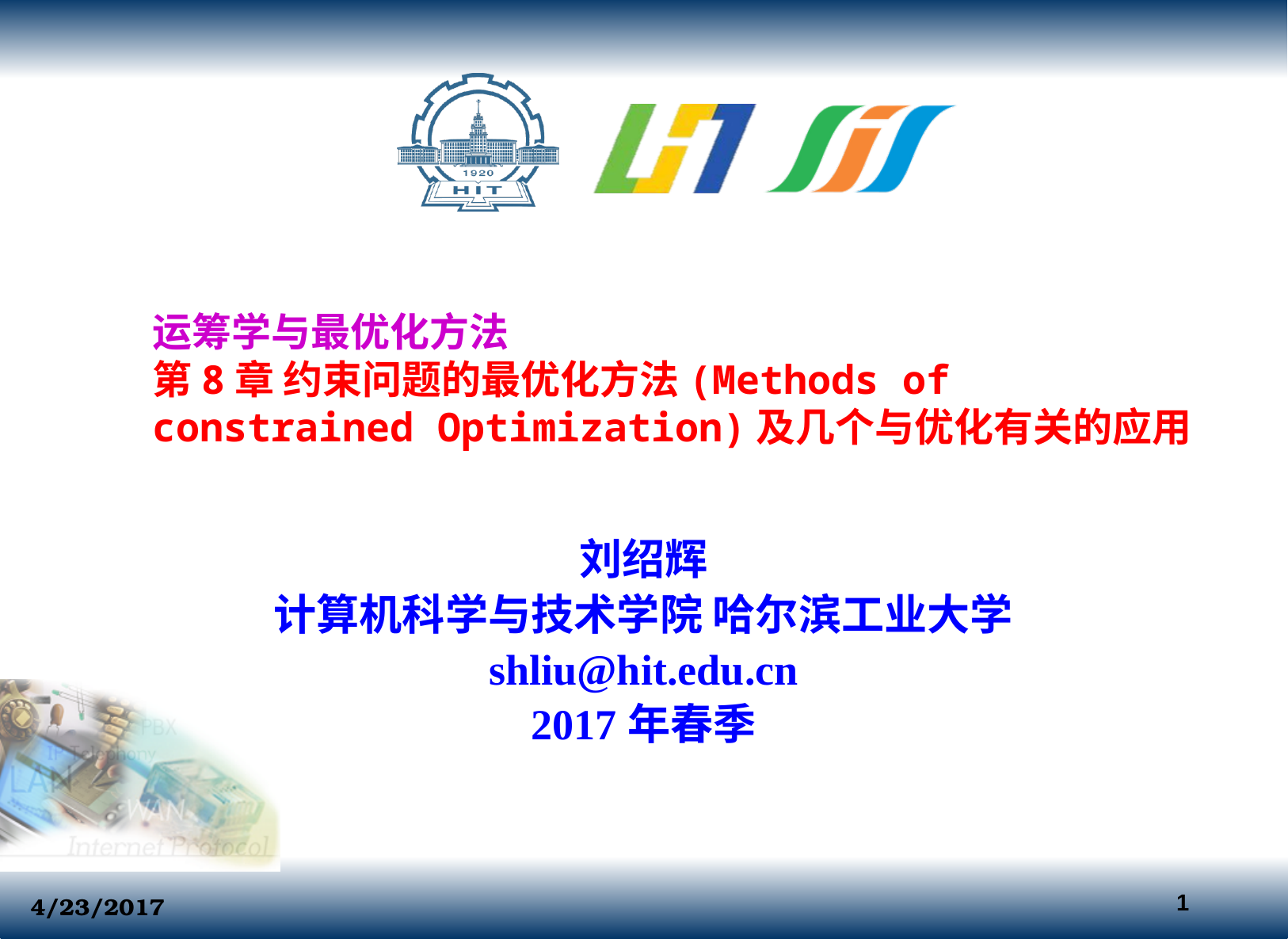

运筹学与最优化方法
第8章 约束问题的最优化方法(Methods of constrained Optimization)及几个与优化有关的应用
刘绍辉
计算机科学与技术学院 哈尔滨工业大学
shliu@hit.edu.cn
2017年春季